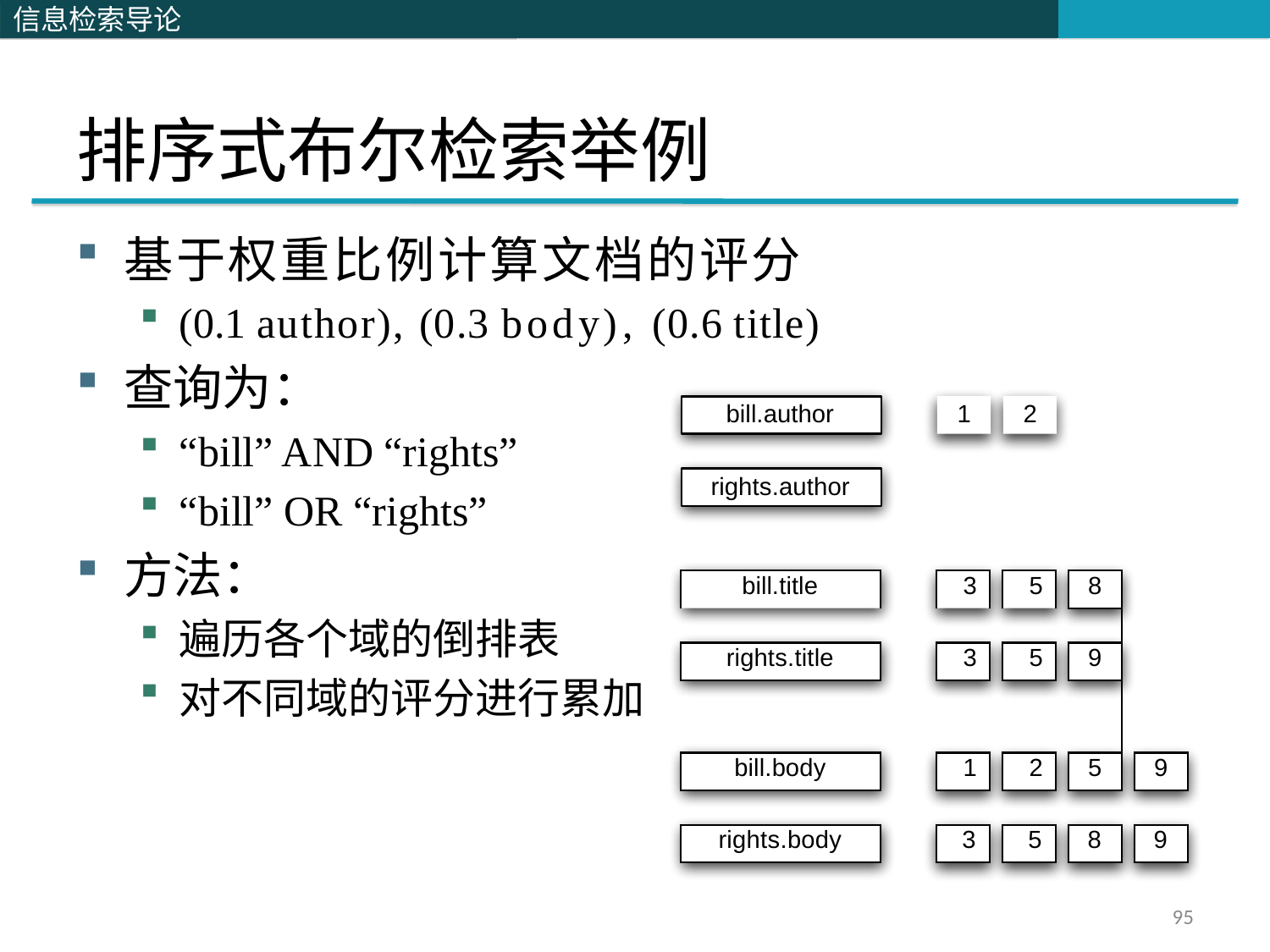

# 排序式布尔检索举例
基于权重比例计算文档的评分
(0.1 author), (0.3 body), (0.6 title)
查询为：
“bill” AND “rights”
“bill” OR “rights”
方法：
遍历各个域的倒排表
对不同域的评分进行累加

bill.author	1	2

rights.author

| bill.title |  | 3 |  | 5 |  | 8 |  |  |
| --- | --- | --- | --- | --- | --- | --- | --- | --- |
|  |  |  |  |  |  |  |  |  |
| rights.title |  | 3 |  | 5 |  | 9 |  |  |
|  |  |  |  |  |  |  |  |  |
| bill.body |  | 1 |  | 2 |  | 5 |  | 9 |
|  |  |  |  |  |  |  |  |  |
| rights.body |  | 3 |  | 5 |  | 8 |  | 9 |

95